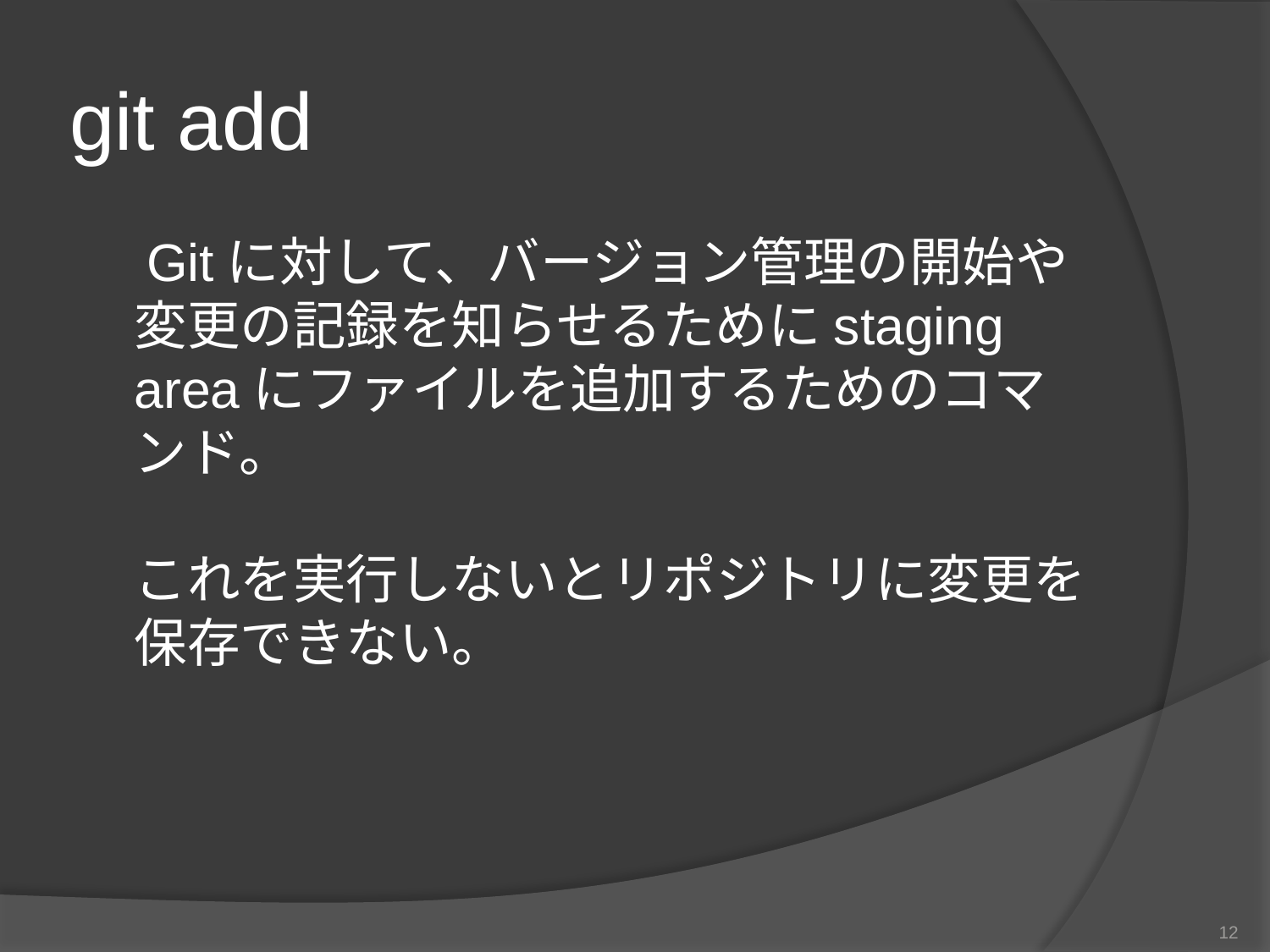

# git add
　Gitに対して、バージョン管理の開始や変更の記録を知らせるためにstaging areaにファイルを追加するためのコマンド。
これを実行しないとリポジトリに変更を保存できない。
12